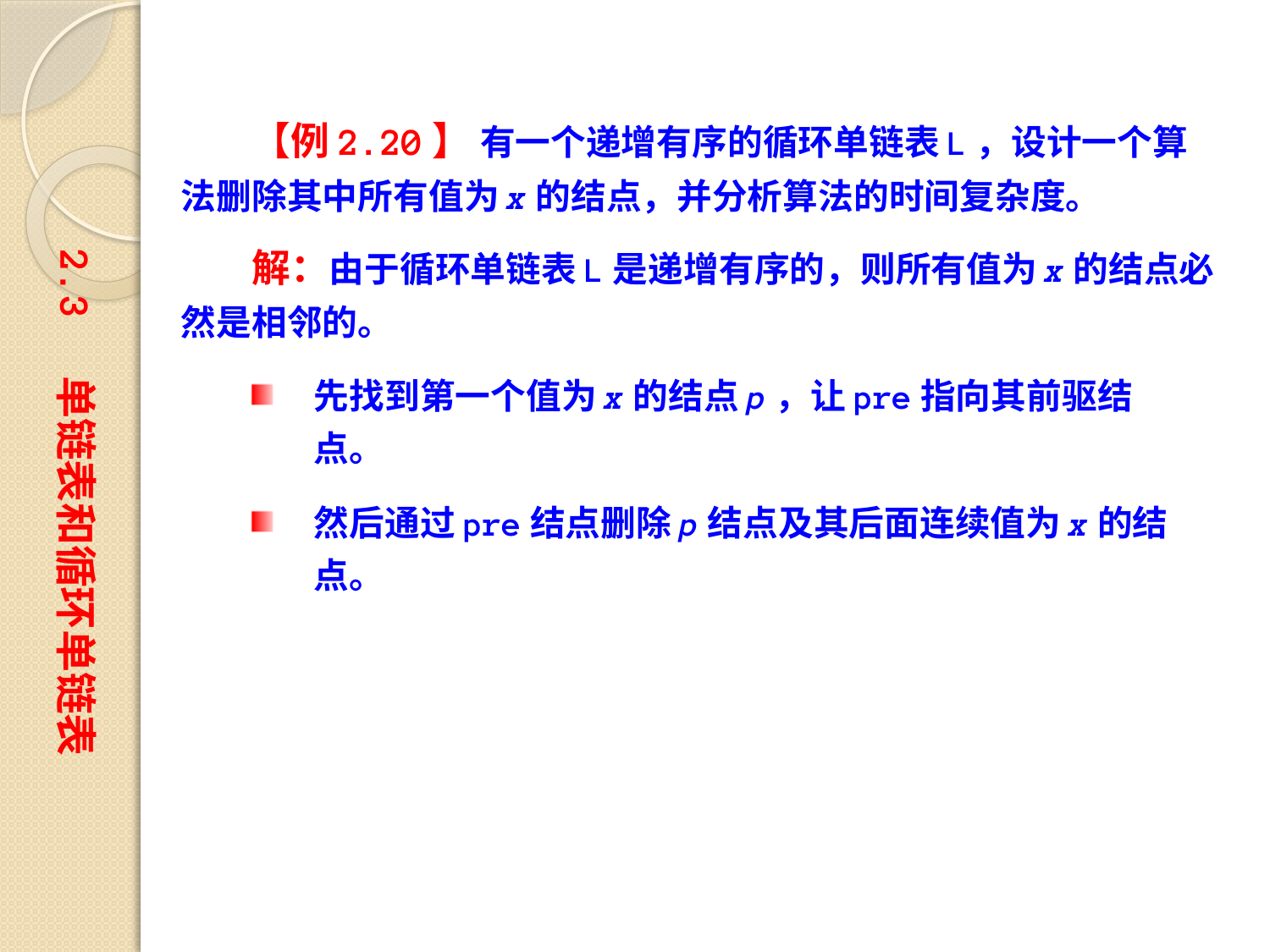

【例2.20】 有一个递增有序的循环单链表L，设计一个算法删除其中所有值为x的结点，并分析算法的时间复杂度。
　　解：由于循环单链表L是递增有序的，则所有值为x的结点必然是相邻的。
2.3  单链表和循环单链表
先找到第一个值为x的结点p，让pre指向其前驱结点。
然后通过pre结点删除p结点及其后面连续值为x的结点。